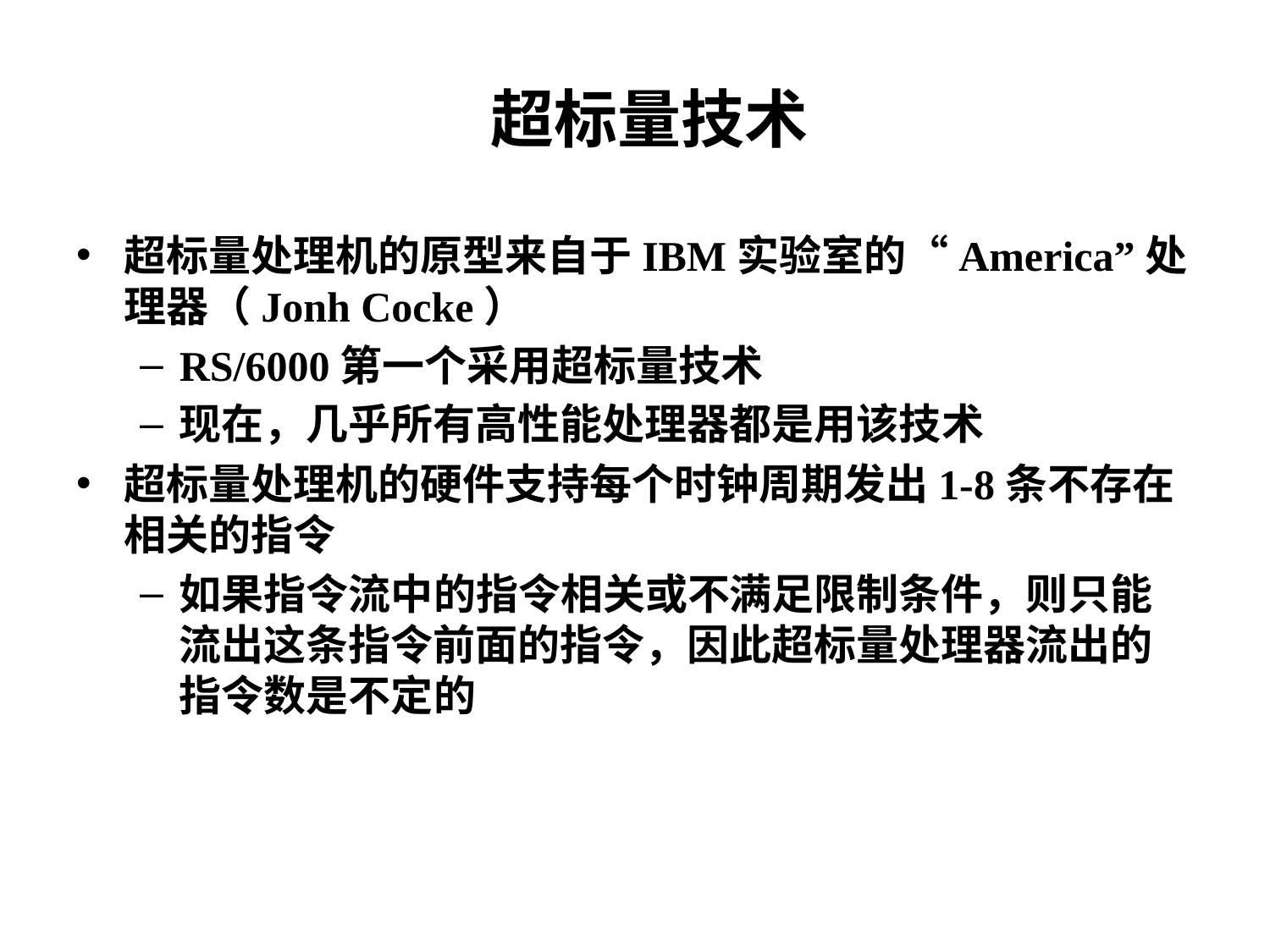

超标量技术
超标量处理机的原型来自于IBM实验室的“America”处理器（Jonh Cocke）
RS/6000第一个采用超标量技术
现在，几乎所有高性能处理器都是用该技术
超标量处理机的硬件支持每个时钟周期发出1-8条不存在相关的指令
如果指令流中的指令相关或不满足限制条件，则只能流出这条指令前面的指令，因此超标量处理器流出的指令数是不定的